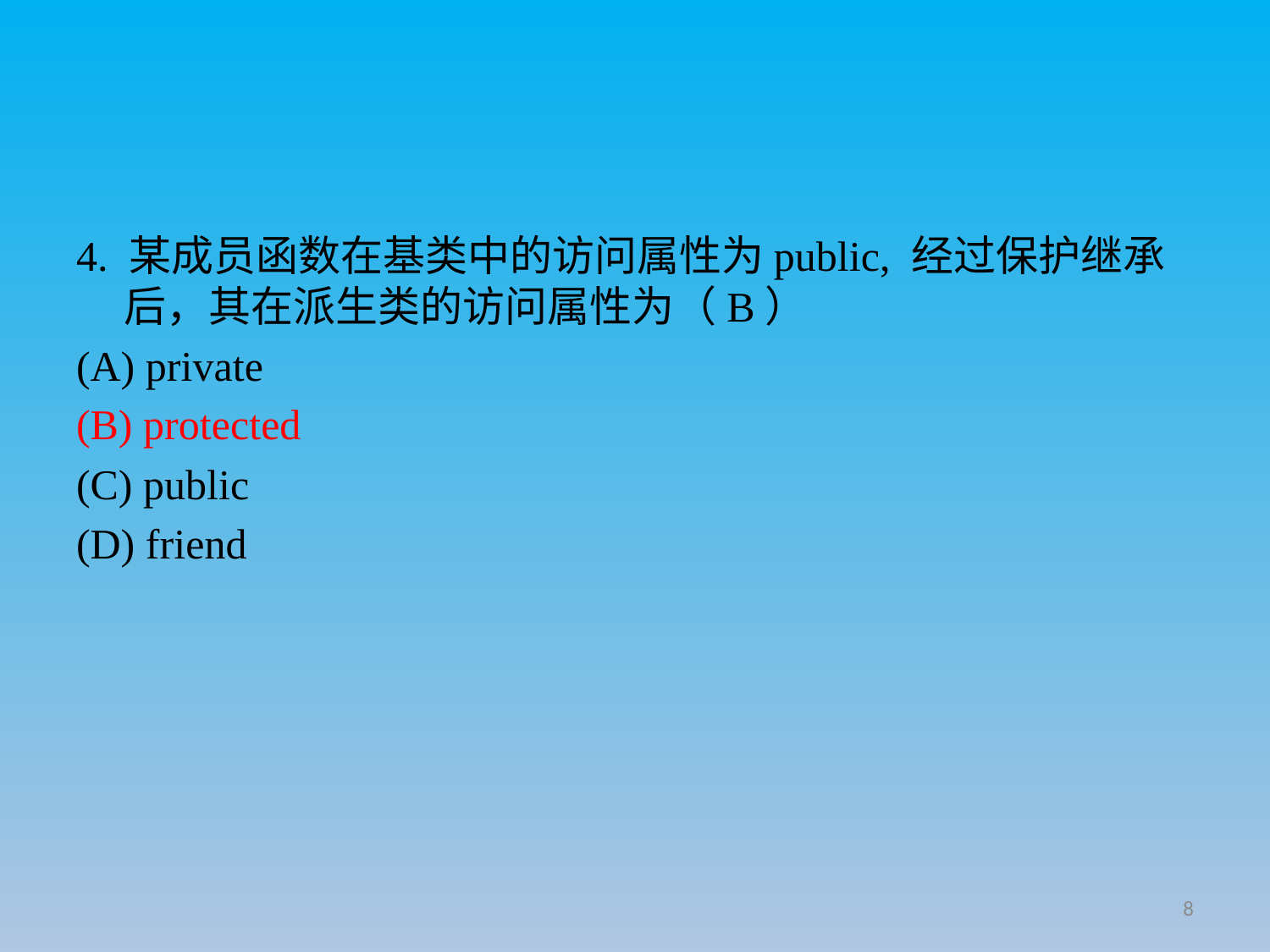

4. 某成员函数在基类中的访问属性为public, 经过保护继承后，其在派生类的访问属性为（B）
(A) private
(B) protected
(C) public
(D) friend

8